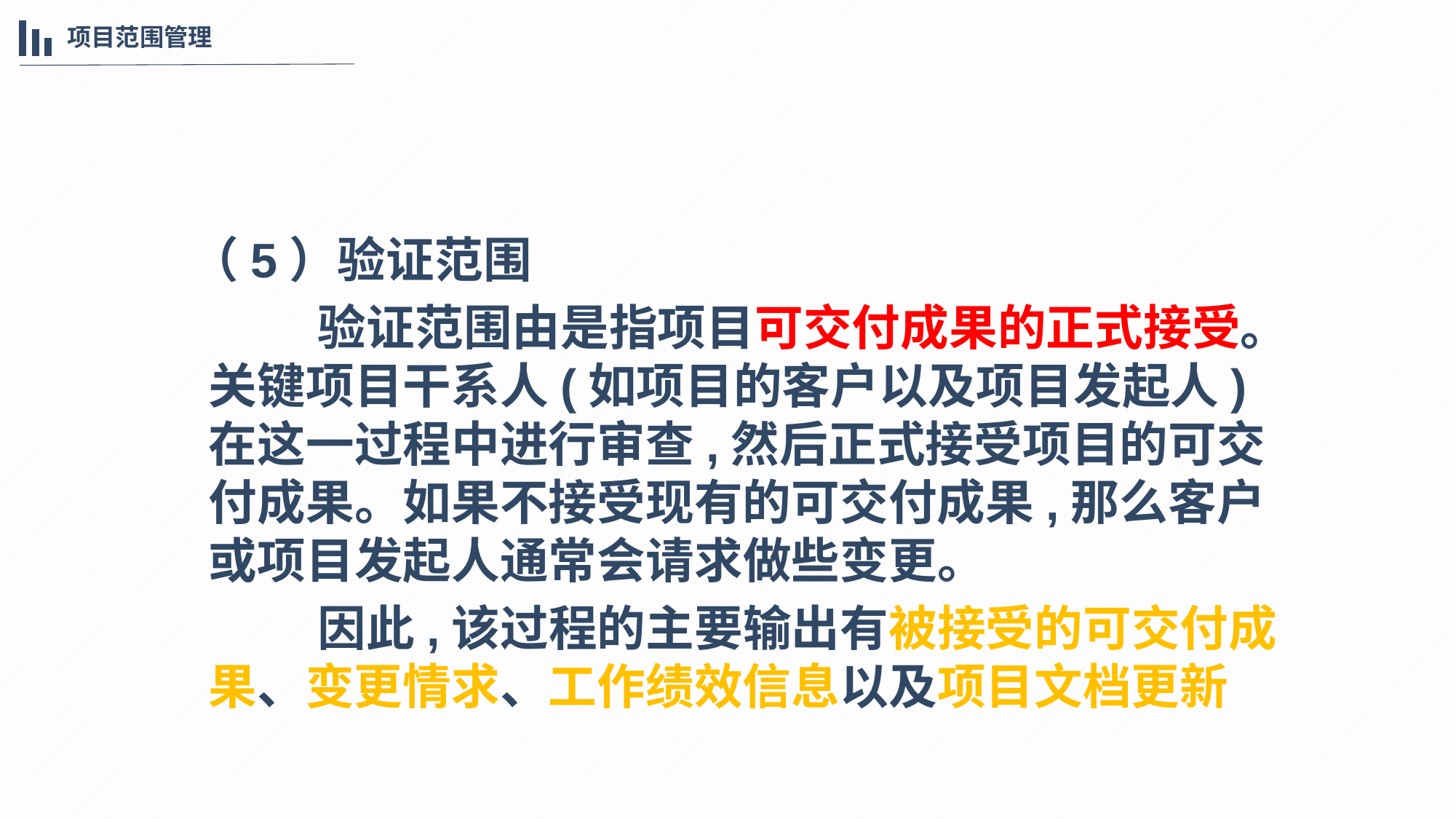

项目范围管理

 （5）验证范围
		验证范围由是指项目可交付成果的正式接受。关键项目干系人(如项目的客户以及项目发起人)在这一过程中进行审查,然后正式接受项目的可交付成果。如果不接受现有的可交付成果,那么客户或项目发起人通常会请求做些变更。
		因此,该过程的主要输出有被接受的可交付成果、变更情求、工作绩效信息以及项目文档更新